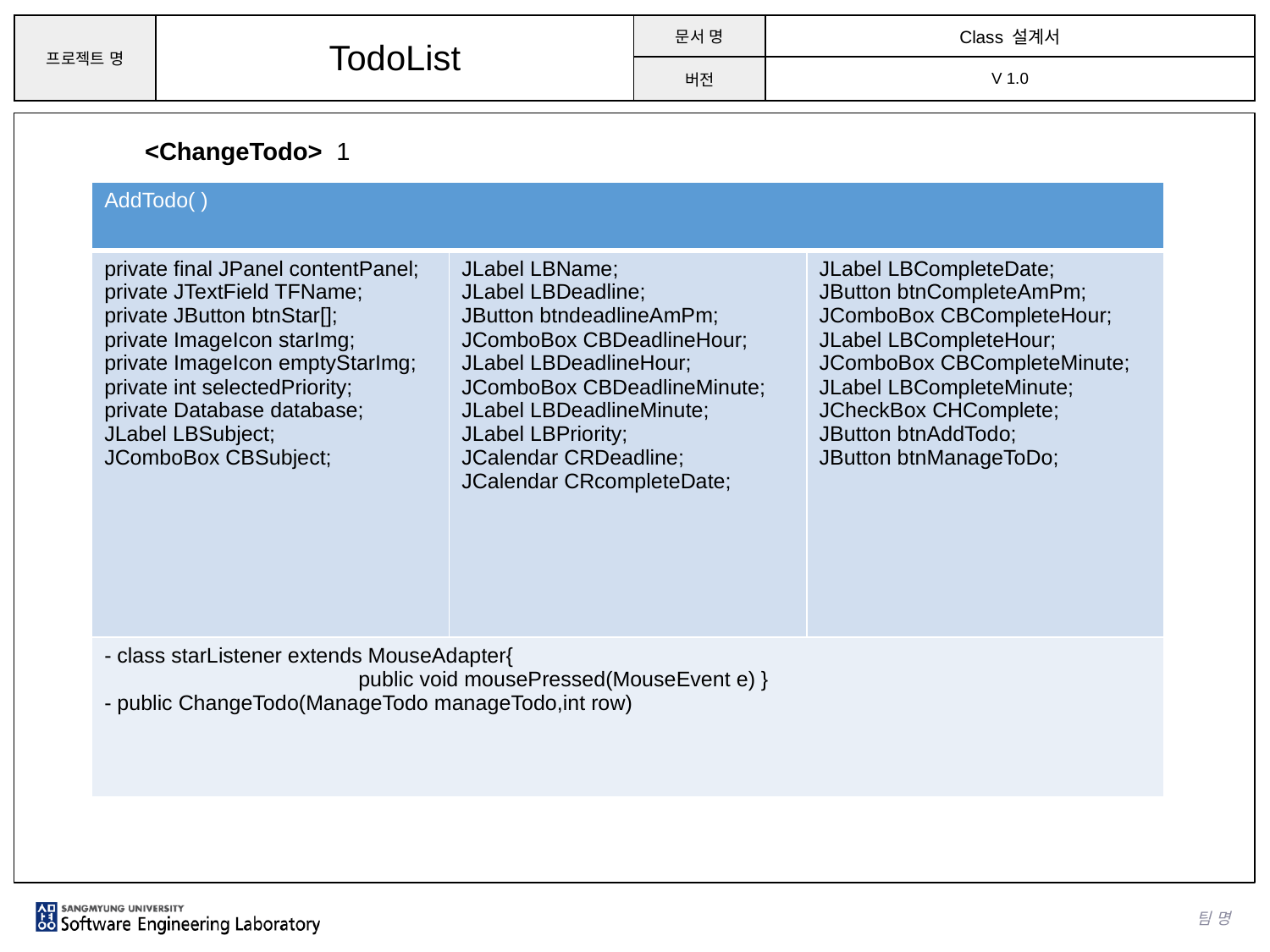

<ChangeTodo>  1
| AddTodo( ) |  |  |
| --- | --- | --- |
| private final JPanel contentPanel; private JTextField TFName; private JButton btnStar[]; private ImageIcon starImg; private ImageIcon emptyStarImg; private int selectedPriority; private Database database; JLabel LBSubject; JComboBox CBSubject; | JLabel LBName; JLabel LBDeadline; JButton btndeadlineAmPm; JComboBox CBDeadlineHour; JLabel LBDeadlineHour; JComboBox CBDeadlineMinute; JLabel LBDeadlineMinute; JLabel LBPriority; JCalendar CRDeadline; JCalendar CRcompleteDate; | JLabel LBCompleteDate; JButton btnCompleteAmPm; JComboBox CBCompleteHour; JLabel LBCompleteHour; JComboBox CBCompleteMinute; JLabel LBCompleteMinute; JCheckBox CHComplete; JButton btnAddTodo; JButton btnManageToDo; |
| - class starListener extends MouseAdapter{ public void mousePressed(MouseEvent e) } - public ChangeTodo(ManageTodo manageTodo,int row) |  |  |
팀 명